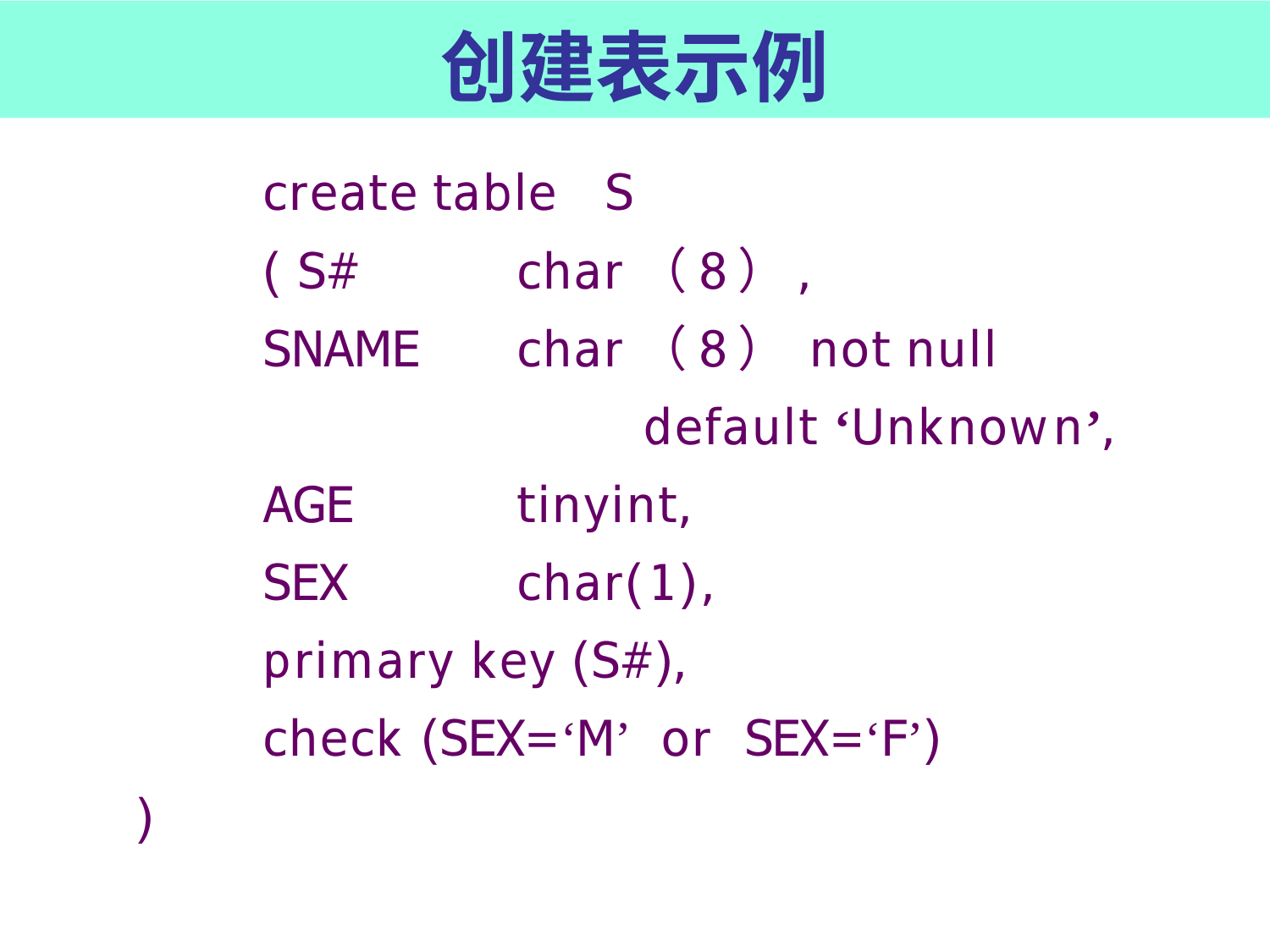

# 创建表示例
		create table   S
		( S#    	char（8）,
		SNAME	char（8） not null
					default ‘Unknown’,
		AGE   	tinyint,
		SEX   	char(1),
		primary key (S#),
		check (SEX=‘M’  or  SEX=‘F’)
	)